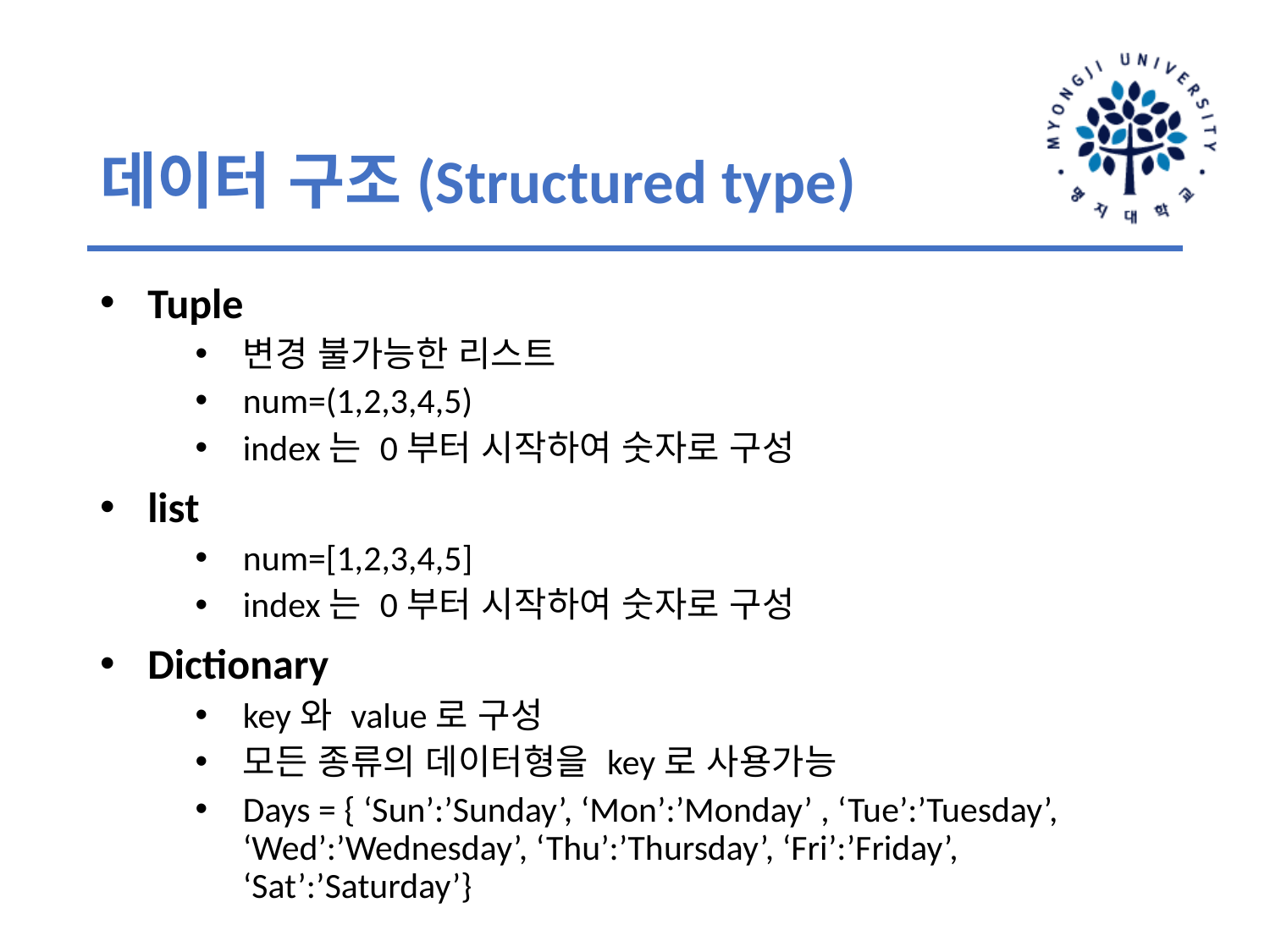

# 데이터 구조(Structured type)
Tuple
변경 불가능한 리스트
num=(1,2,3,4,5)
index는 0부터 시작하여 숫자로 구성
list
num=[1,2,3,4,5]
index는 0부터 시작하여 숫자로 구성
Dictionary
key와 value로 구성
모든 종류의 데이터형을 key로 사용가능
Days = { ‘Sun’:’Sunday’, ‘Mon’:’Monday’ , ‘Tue’:’Tuesday’, ‘Wed’:’Wednesday’, ‘Thu’:’Thursday’, ‘Fri’:’Friday’, ‘Sat’:’Saturday’}